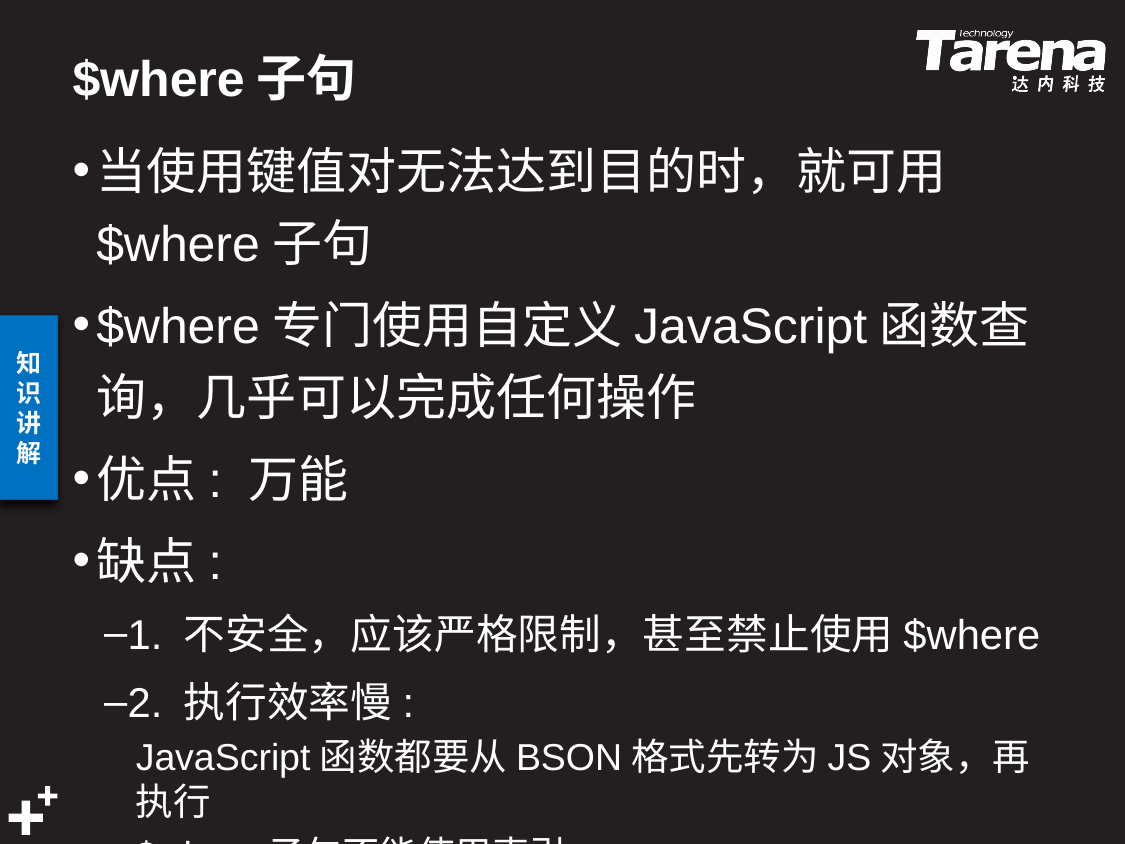

# $where子句
当使用键值对无法达到目的时，就可用$where子句
$where专门使用自定义JavaScript函数查询，几乎可以完成任何操作
优点: 万能
缺点:
1. 不安全，应该严格限制，甚至禁止使用$where
2. 执行效率慢:
JavaScript函数都要从BSON格式先转为JS对象，再执行
$where子句不能使用索引